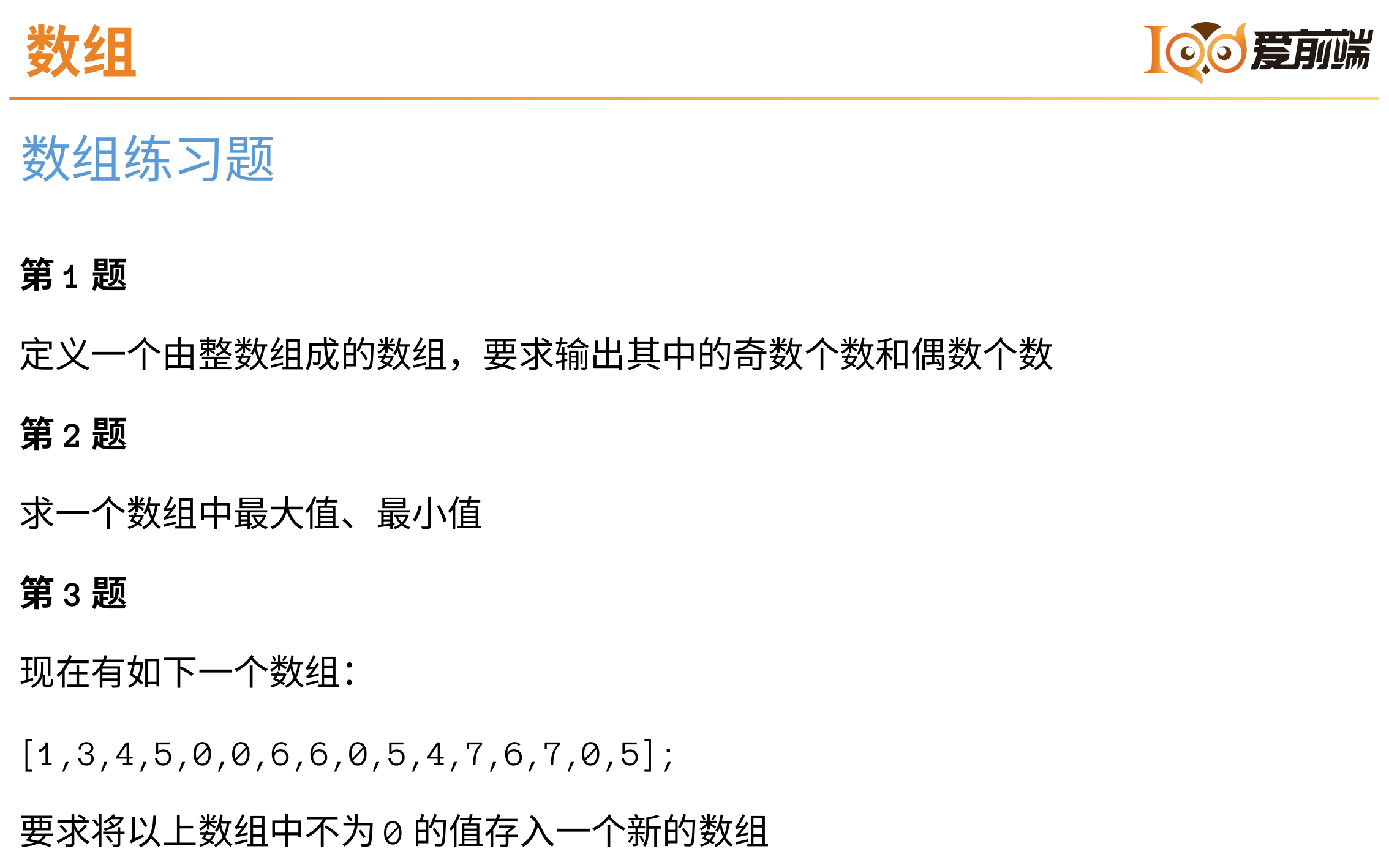

数组

数组练习题
第1题
定义一个由整数组成的数组，要求输出其中的奇数个数和偶数个数
第2题
求一个数组中最大值、最小值
第3题
现在有如下一个数组：
[1,3,4,5,0,0,6,6,0,5,4,7,6,7,0,5];
要求将以上数组中不为0的值存入一个新的数组